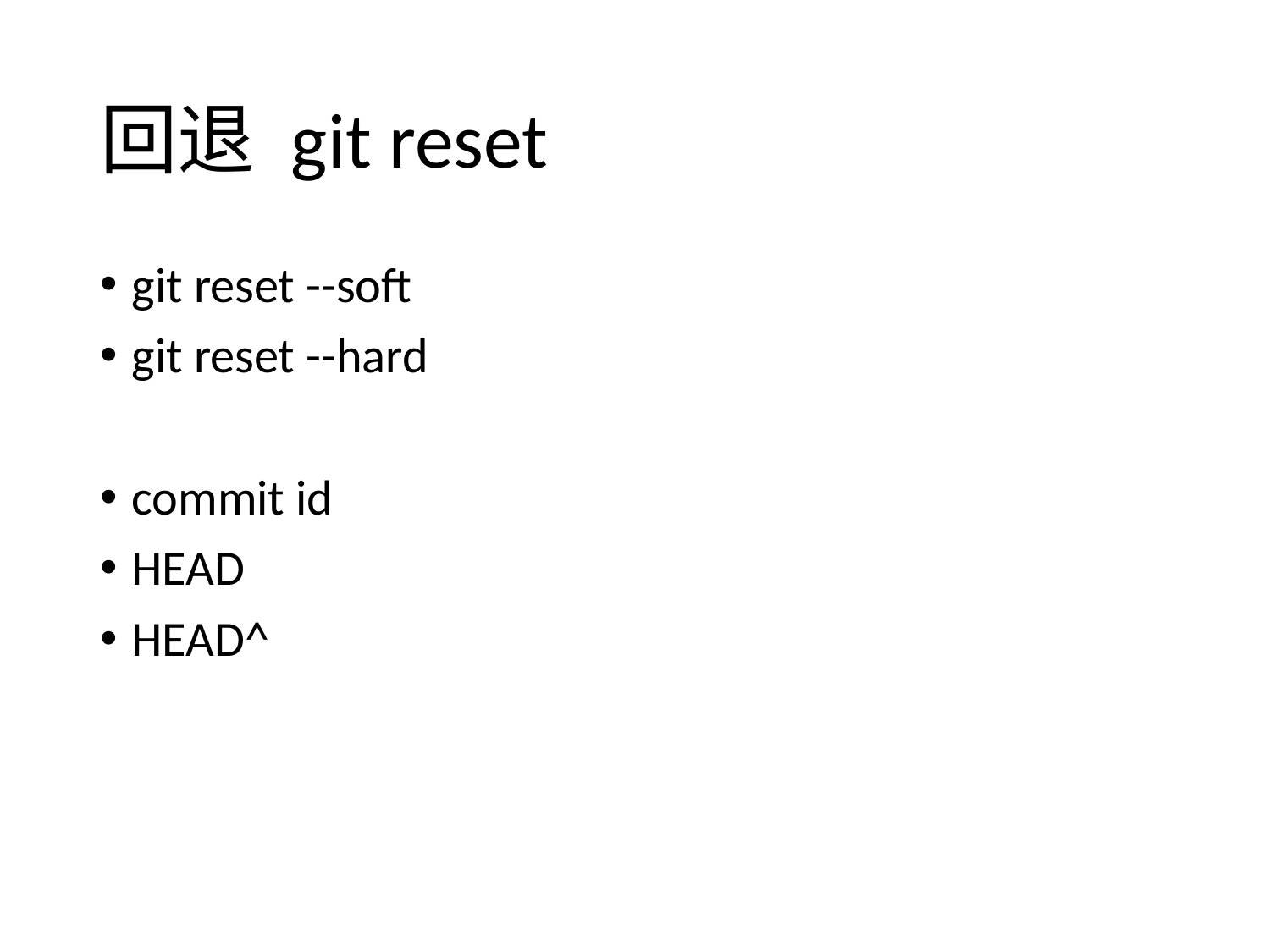

# 回退 git reset
git reset --soft
git reset --hard

commit id
HEAD
HEAD^